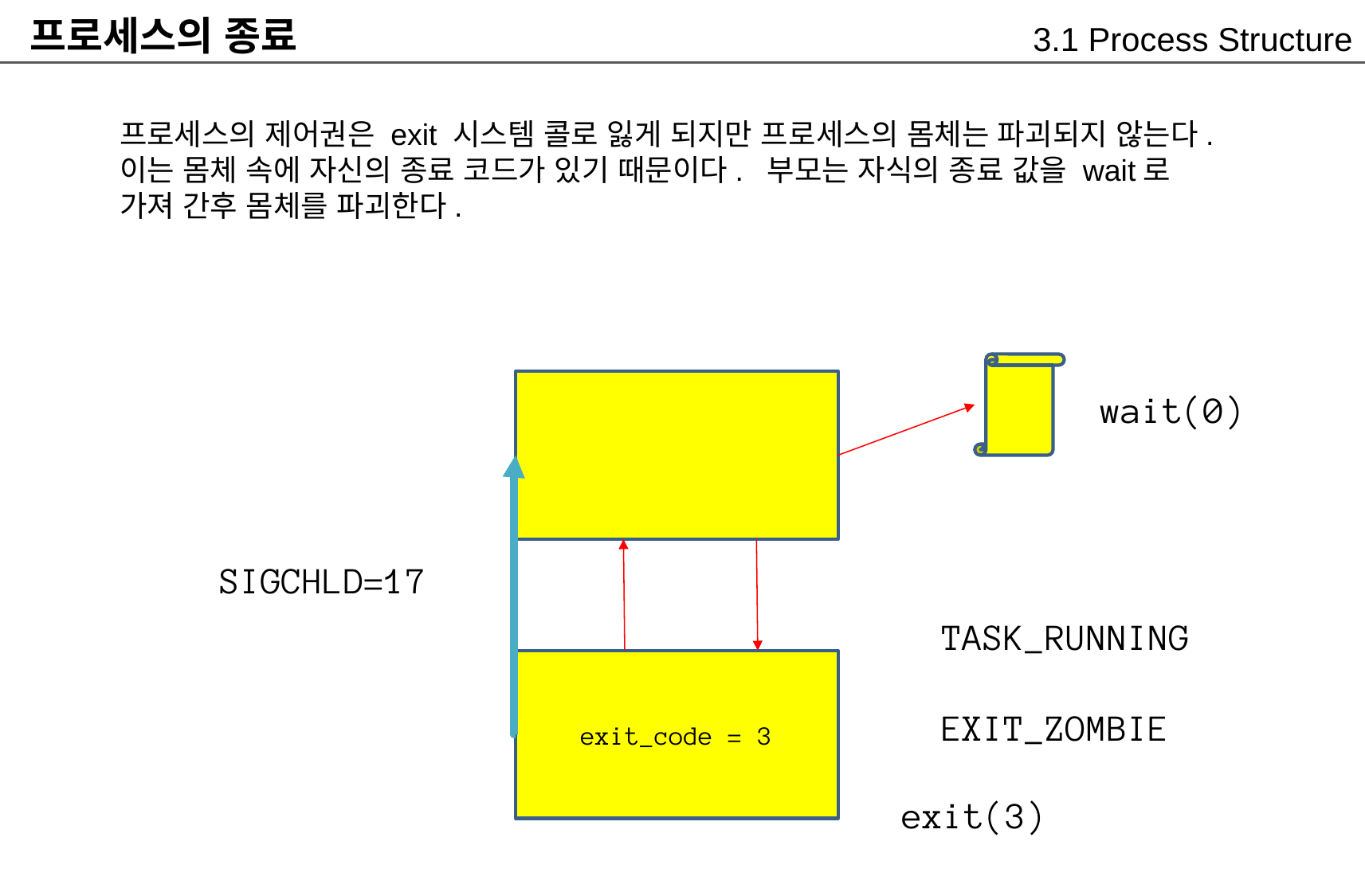

# 프로세스의 종료
3.1 Process Structure

프로세스의 제어권은 exit 시스템 콜로 잃게 되지만 프로세스의 몸체는 파괴되지 않는다.
이는 몸체 속에 자신의 종료 코드가 있기 때문이다.  부모는 자식의 종료 값을 wait로
가져 간후 몸체를 파괴한다.

wait(0)
SIGCHLD=17
TASK_RUNNING

EXIT_ZOMBIE
exit_code = 3
exit(3)